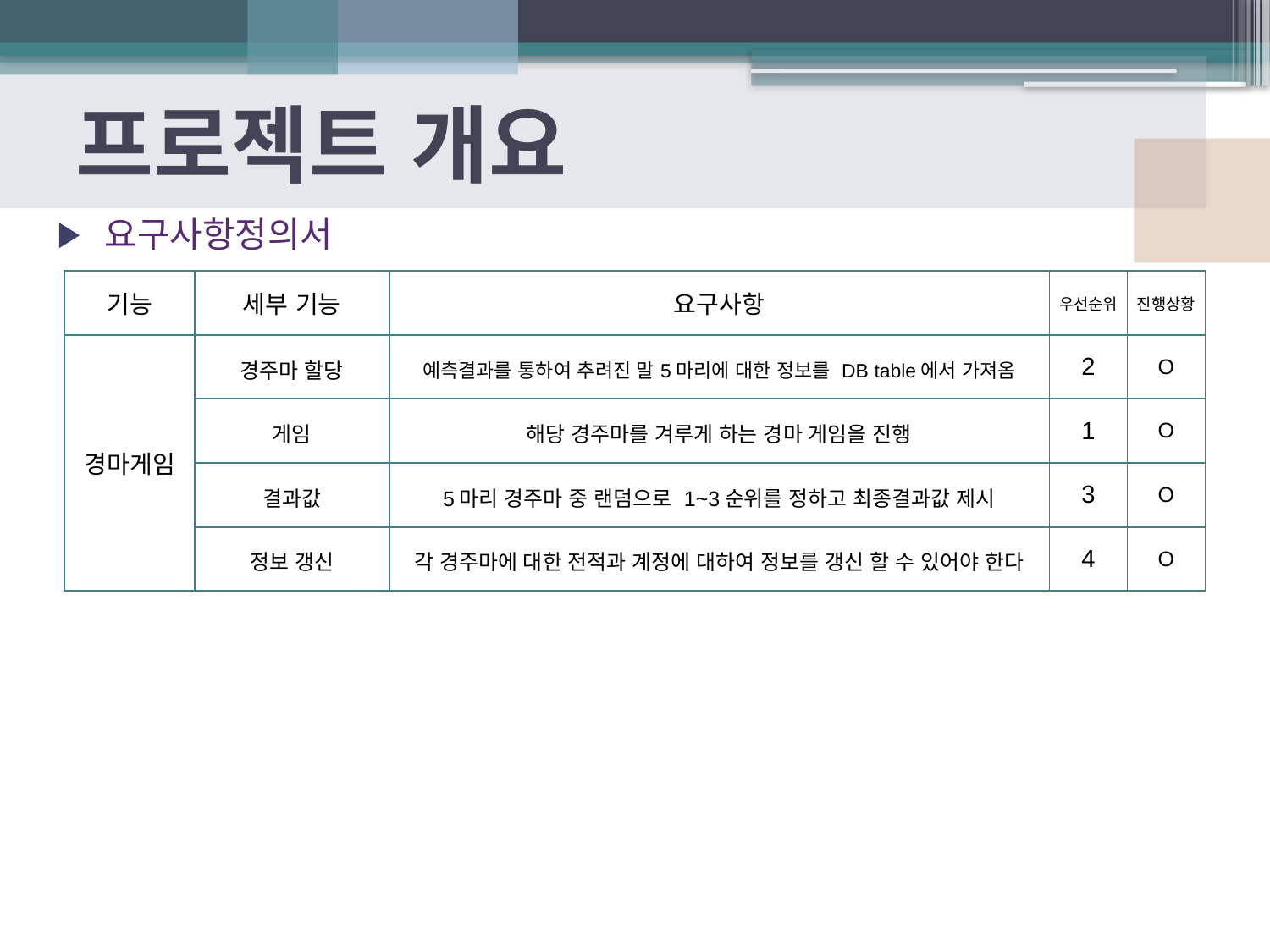

# 프로젝트 개요
요구사항정의서
| 기능 | 세부 기능 | 요구사항 | 우선순위 | 진행상황 |
| --- | --- | --- | --- | --- |
| 경마게임 | 경주마 할당 | 예측결과를 통하여 추려진 말5마리에 대한 정보를 DB table에서 가져옴 | 2 | O |
|  | 게임 | 해당 경주마를 겨루게 하는 경마 게임을 진행 | 1 | O |
|  | 결과값 | 5마리 경주마 중 랜덤으로 1~3순위를 정하고 최종결과값 제시 | 3 | O |
|  | 정보 갱신 | 각 경주마에 대한 전적과 계정에 대하여 정보를 갱신 할 수 있어야 한다 | 4 | O |